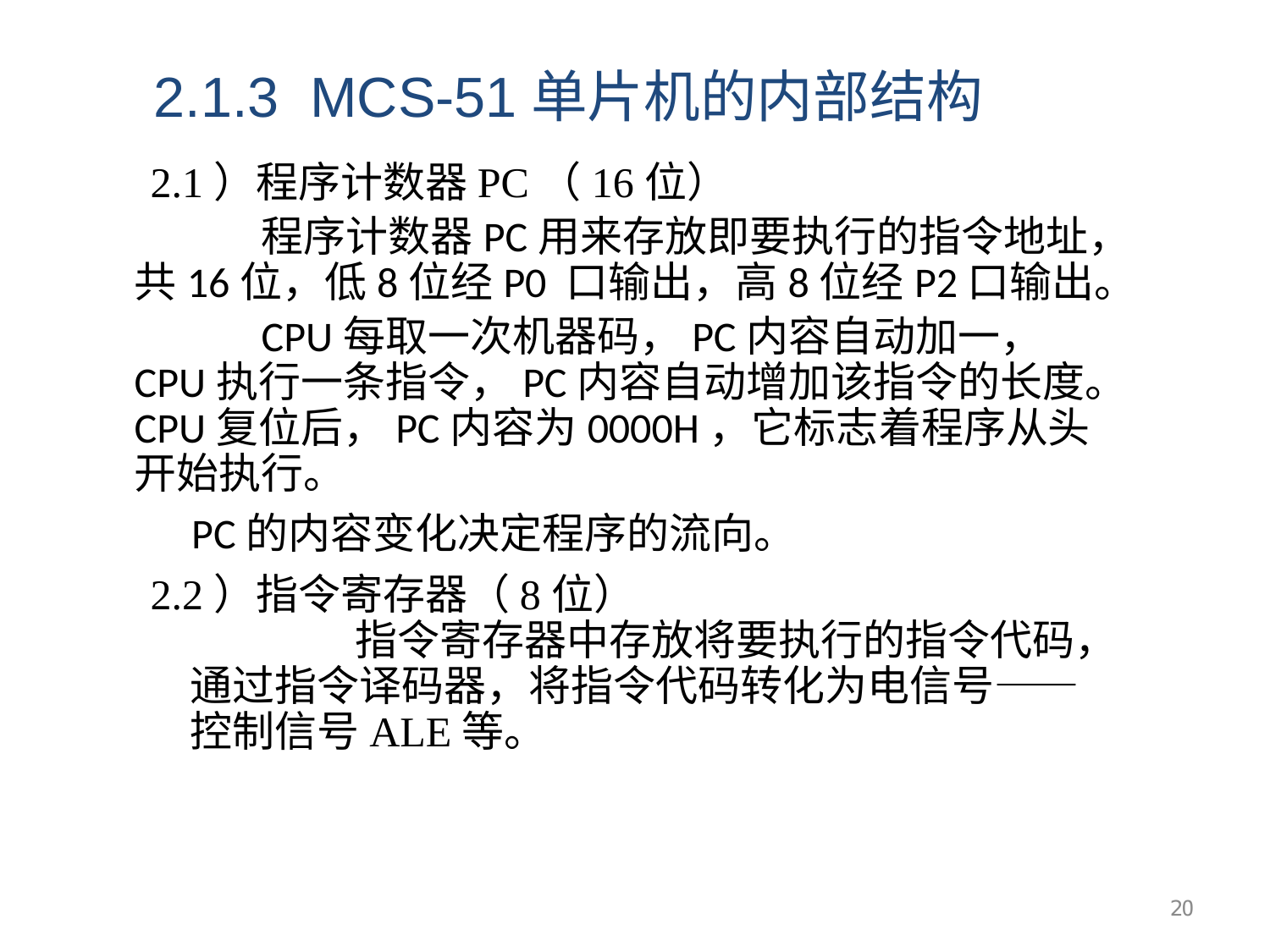

2.1.3  MCS-51单片机的内部结构
2.1）程序计数器PC（16位）
		程序计数器PC用来存放即要执行的指令地址，共16位，低8位经P0 口输出，高8位经P2口输出。
		CPU每取一次机器码，PC内容自动加一， CPU执行一条指令，PC内容自动增加该指令的长度。CPU复位后，PC内容为0000H，它标志着程序从头开始执行。
           PC的内容变化决定程序的流向。
2.2）指令寄存器（8位） 					    指令寄存器中存放将要执行的指令代码，通过指令译码器，将指令代码转化为电信号——控制信号ALE等。
20